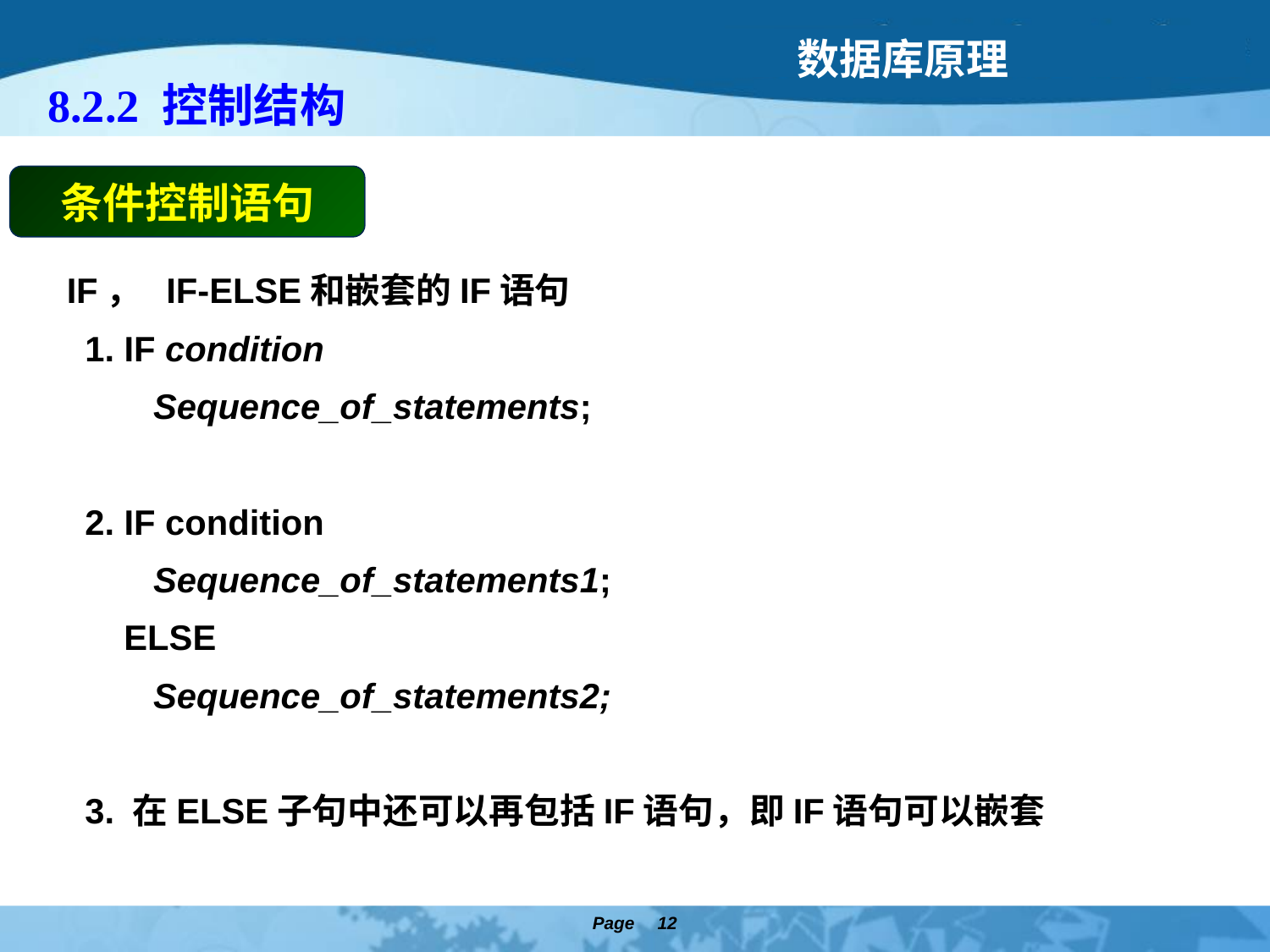

# 8.2.2 控制结构
条件控制语句
   IF，  IF-ELSE和嵌套的IF语句
	1. IF condition
	       Sequence_of_statements;

	2. IF condition
	       Sequence_of_statements1;
	    ELSE
	       Sequence_of_statements2;

	3. 在ELSE子句中还可以再包括IF语句，即IF语句可以嵌套